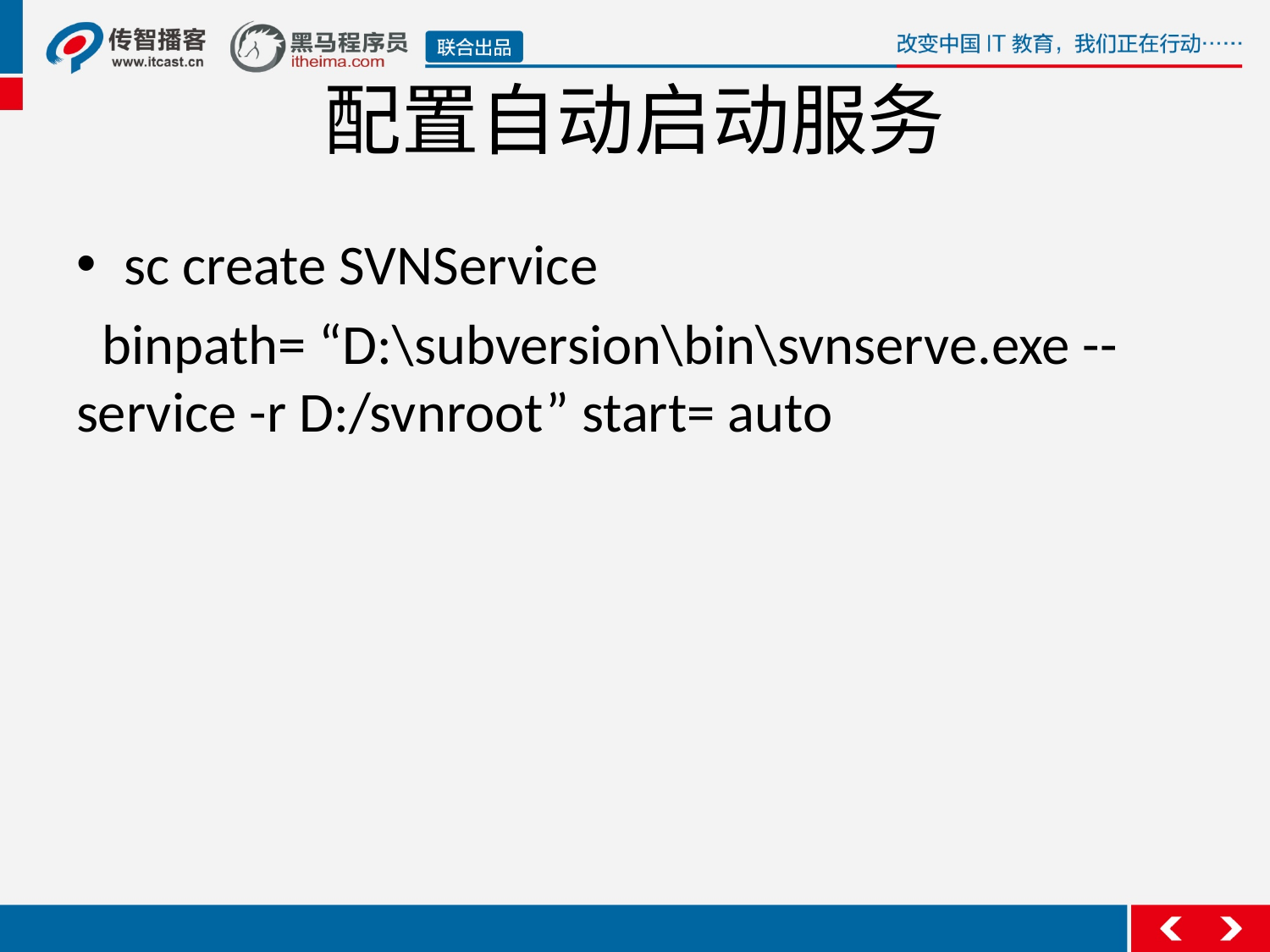

# 配置自动启动服务
sc create SVNService
  binpath= “D:\subversion\bin\svnserve.exe --service -r D:/svnroot” start= auto